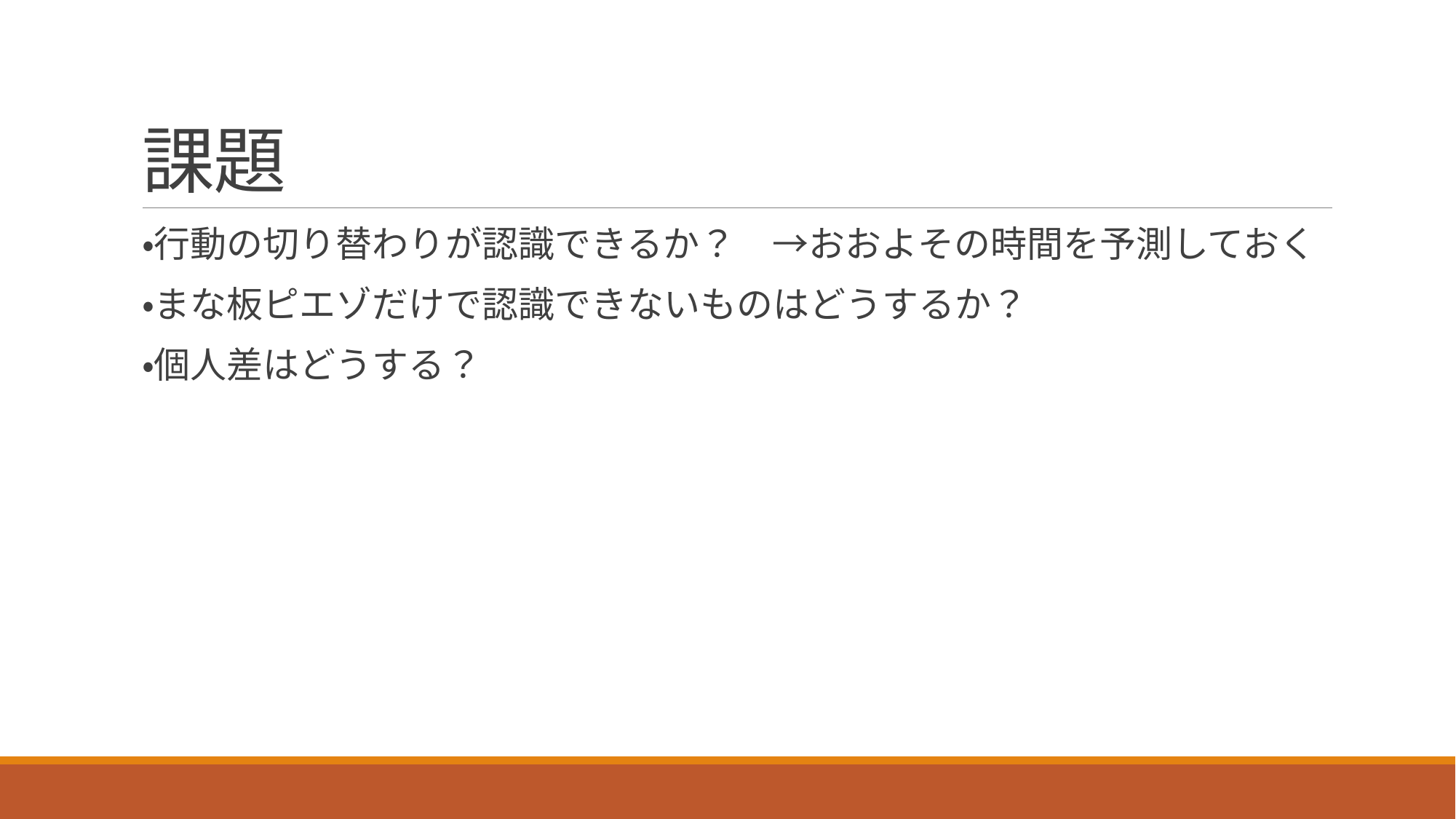

# 課題
・行動の切り替わりが認識できるか？　→おおよその時間を予測しておく
・まな板ピエゾだけで認識できないものはどうするか？
・個人差はどうする？